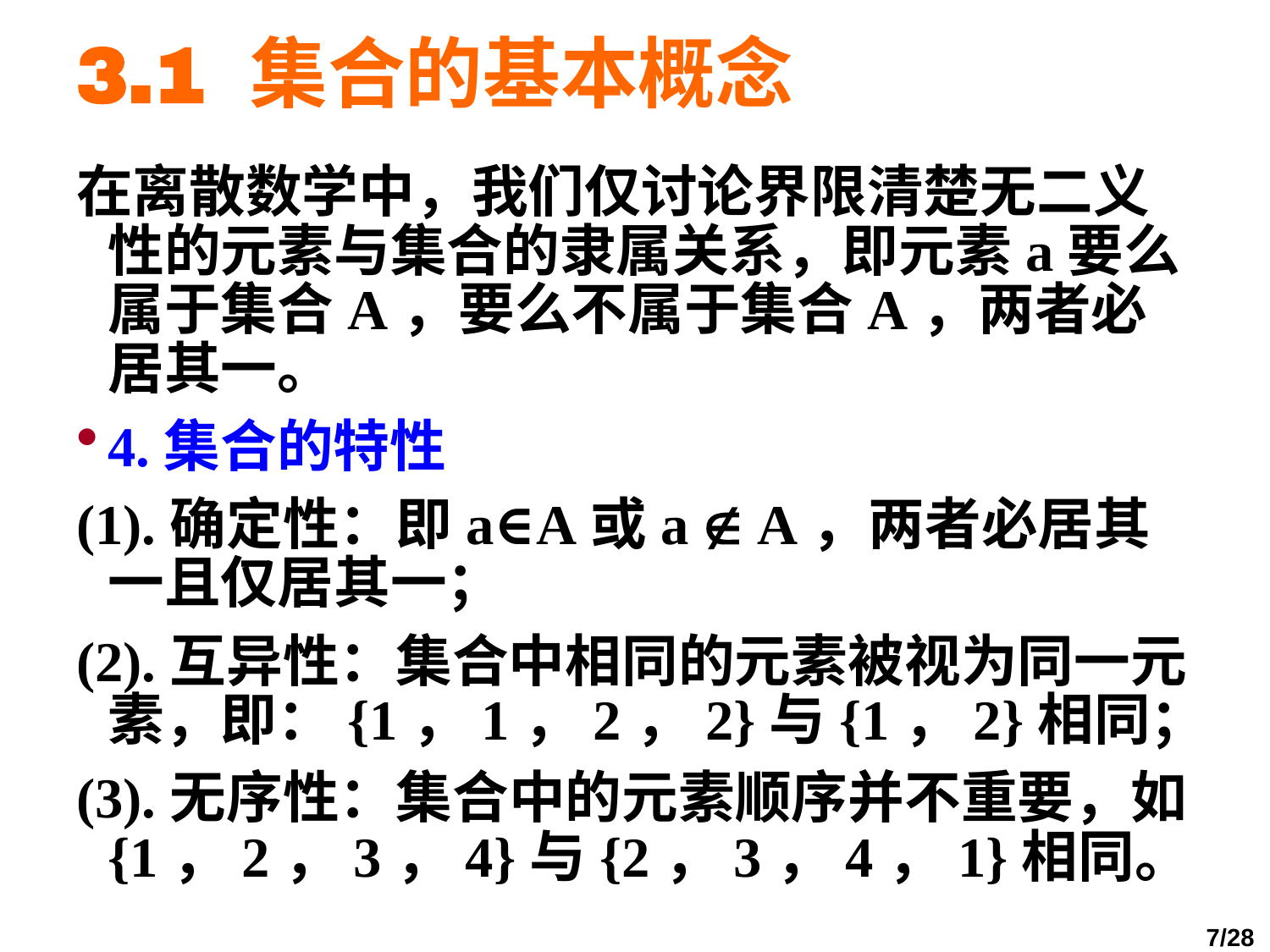

# 3.1 集合的基本概念
在离散数学中，我们仅讨论界限清楚无二义性的元素与集合的隶属关系，即元素a要么属于集合A，要么不属于集合A，两者必居其一。
4.集合的特性
(1).确定性：即a∈A或a ∉ A，两者必居其一且仅居其一；
(2).互异性：集合中相同的元素被视为同一元素，即：{1，1，2，2}与{1，2}相同；
(3).无序性：集合中的元素顺序并不重要，如{1，2，3，4}与{2，3，4，1}相同。